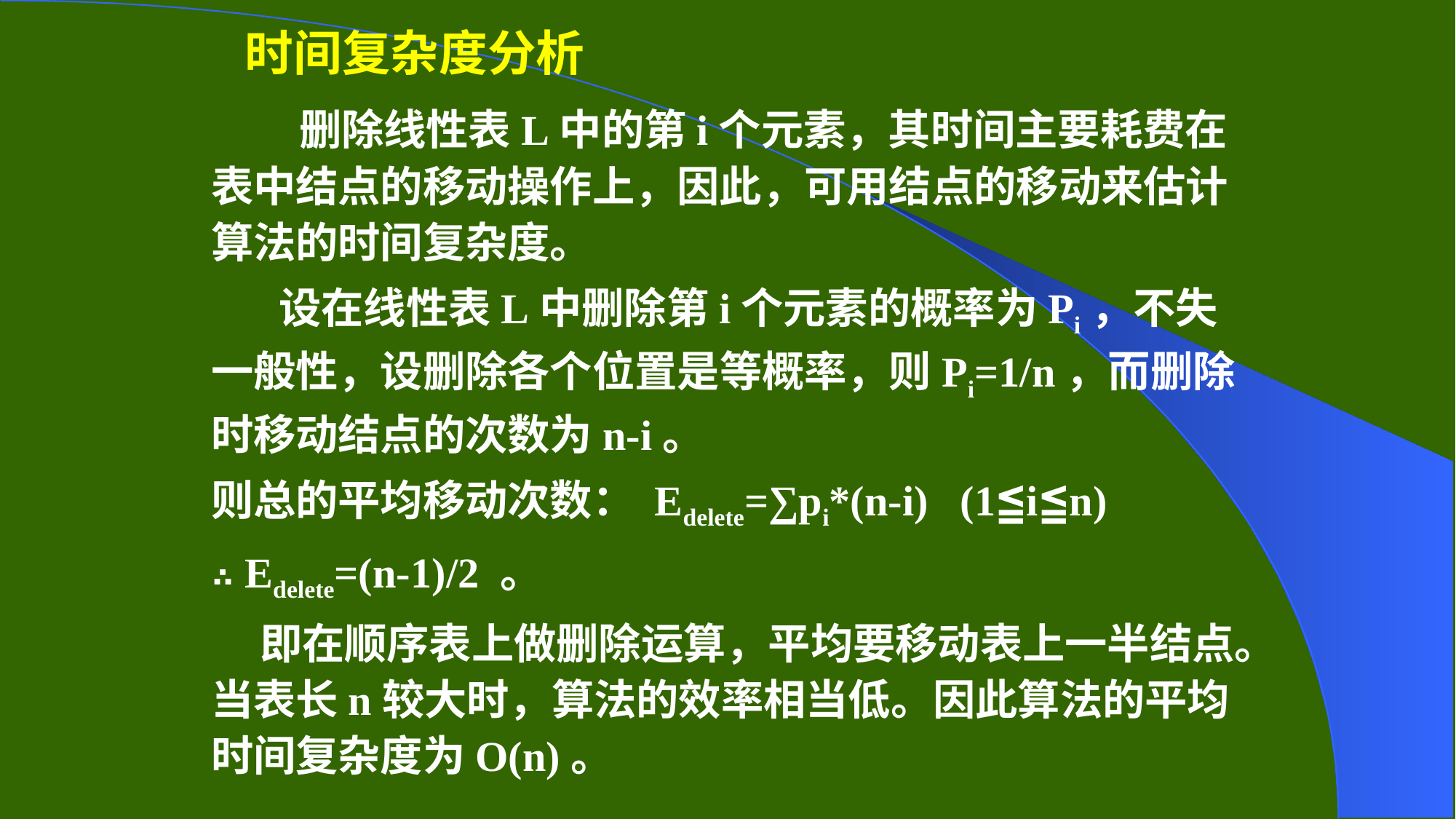

时间复杂度分析
       删除线性表L中的第i个元素，其时间主要耗费在表中结点的移动操作上，因此，可用结点的移动来估计算法的时间复杂度。
      设在线性表L中删除第i个元素的概率为Pi，不失一般性，设删除各个位置是等概率，则Pi=1/n，而删除时移动结点的次数为n-i。
则总的平均移动次数： Edelete=∑pi*(n-i)   (1≦i≦n)
∴ Edelete=(n-1)/2 。
    即在顺序表上做删除运算，平均要移动表上一半结点。当表长n较大时，算法的效率相当低。因此算法的平均时间复杂度为O(n)。
#